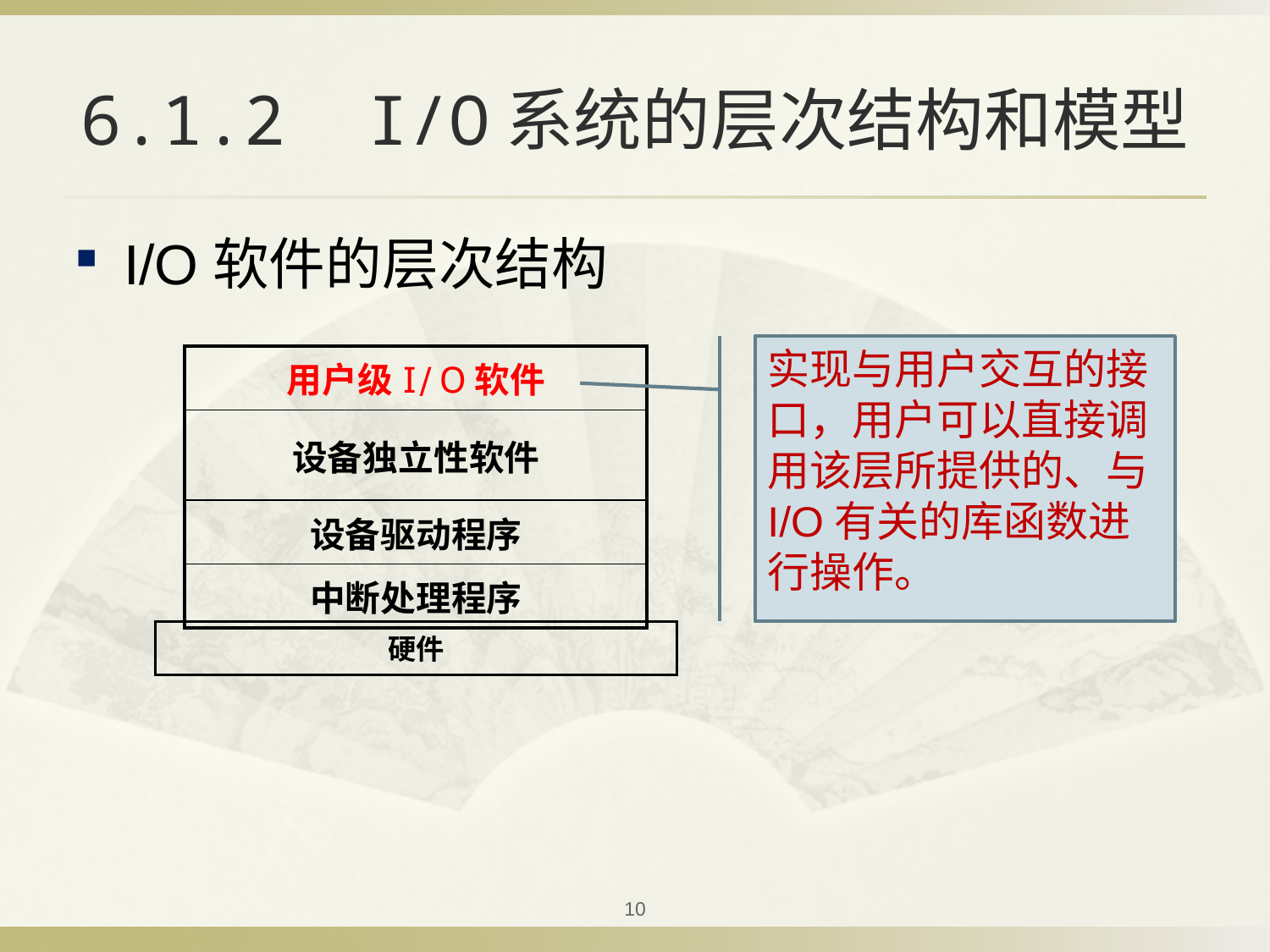

# 6.1.2  I/O系统的层次结构和模型
I/O软件的层次结构

实现与用户交互的接口，用户可以直接调用该层所提供的、与I/O有关的库函数进行操作。
| 用户级I/O软件 |
| --- |
| 设备独立性软件 |
| 设备驱动程序 |
| 中断处理程序 |
硬件
10